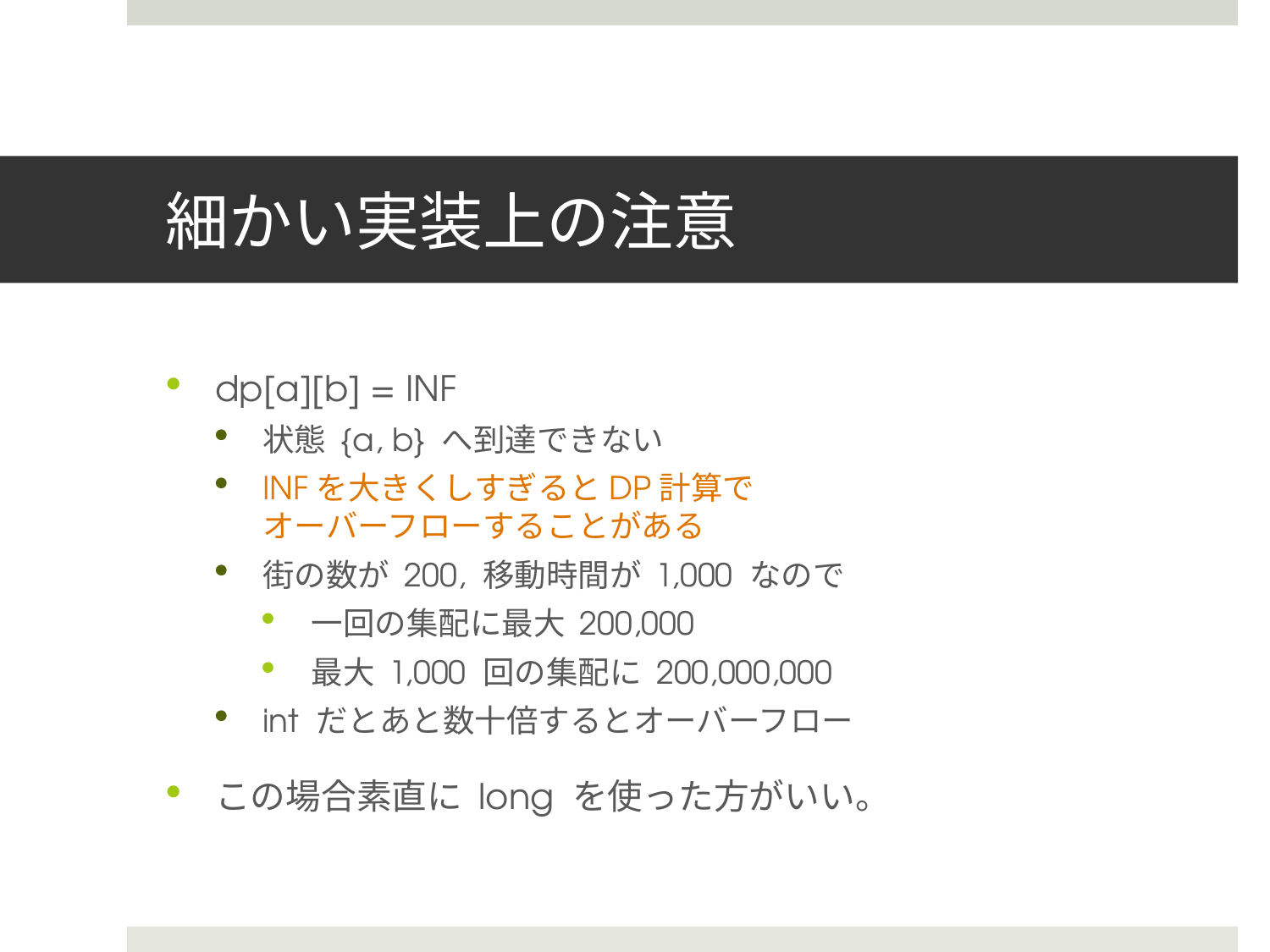

# 細かい実装上の注意
dp[a][b] = INF
状態 {a, b} へ到達できない
INFを大きくしすぎるとDP計算で
オーバーフローすることがある
街の数が 200, 移動時間が 1,000 なので
一回の集配に最大 200,000
最大 1,000 回の集配に 200,000,000
int だとあと数十倍するとオーバーフロー
この場合素直に long を使った方がいい。